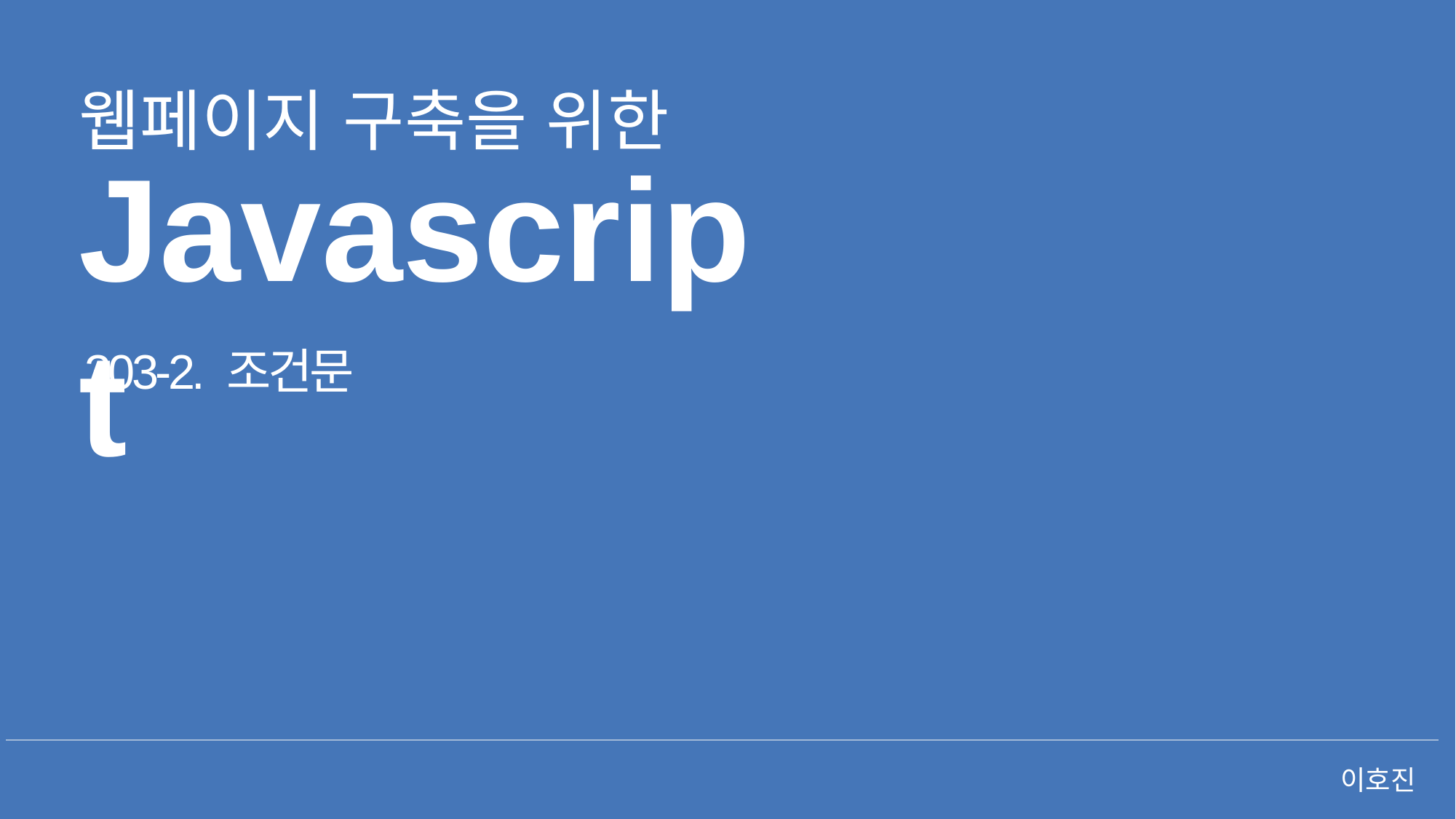

웹페이지 구축을 위한
Javascript
303-2. 조건문
이호진